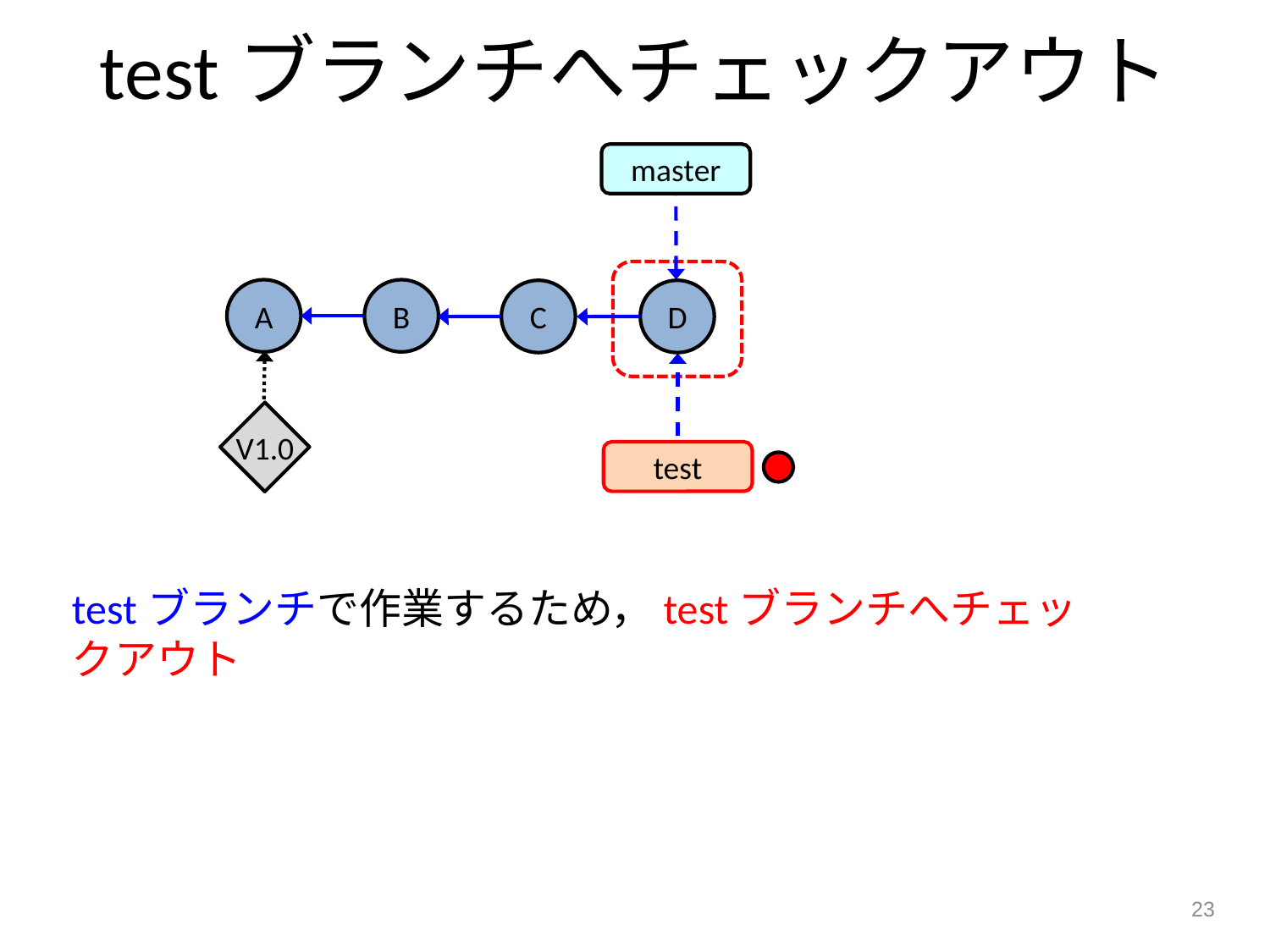

testブランチへチェックアウト
master

A
B
C
D

V1.0
test

testブランチで作業するため，testブランチへチェックアウト
23